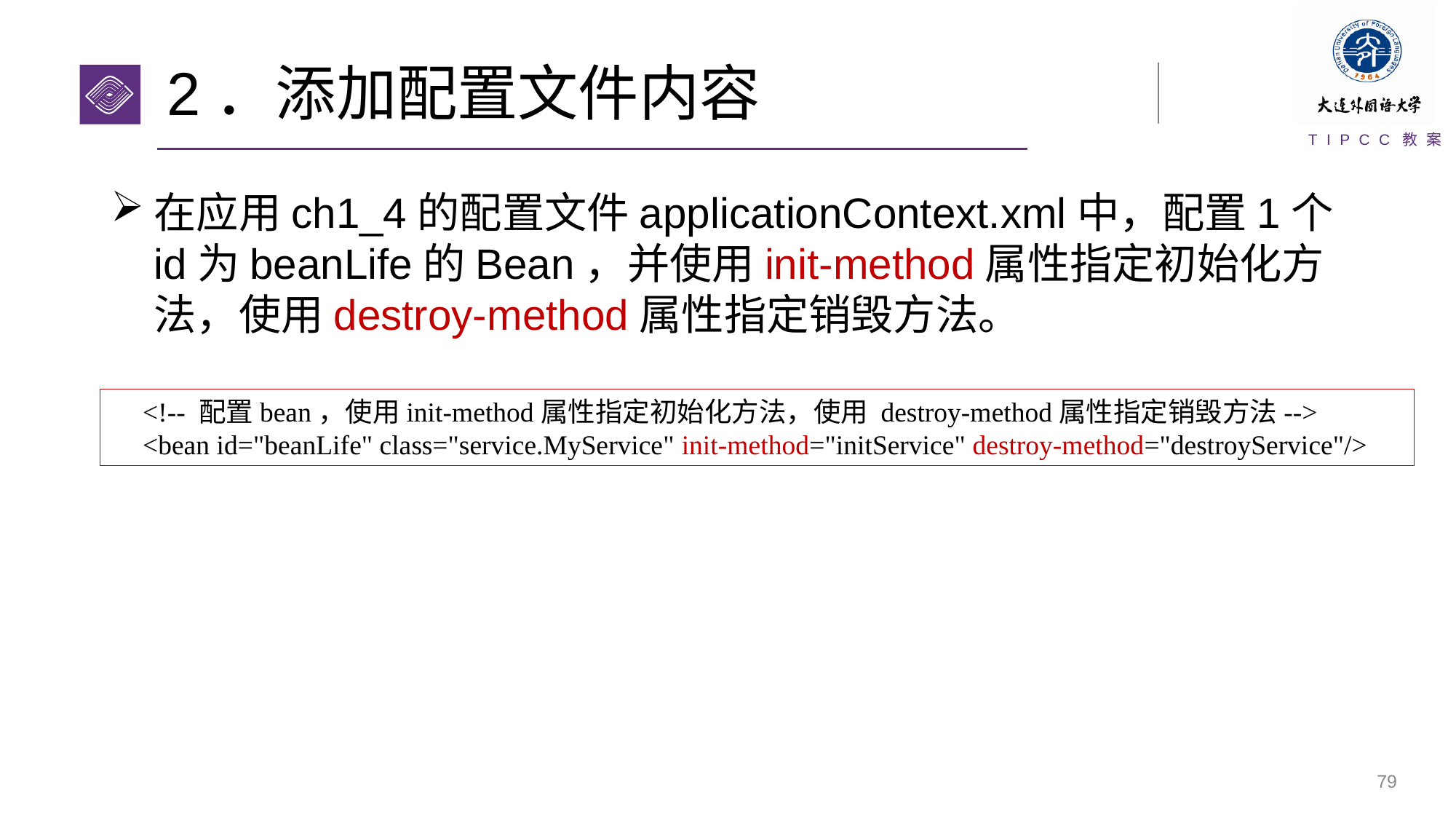

# 2．添加配置文件内容
在应用ch1_4的配置文件applicationContext.xml中，配置1个id为beanLife的Bean，并使用init-method属性指定初始化方法，使用destroy-method属性指定销毁方法。
<!-- 配置bean，使用init-method属性指定初始化方法，使用 destroy-method属性指定销毁方法-->
<bean id="beanLife" class="service.MyService" init-method="initService" destroy-method="destroyService"/>
79